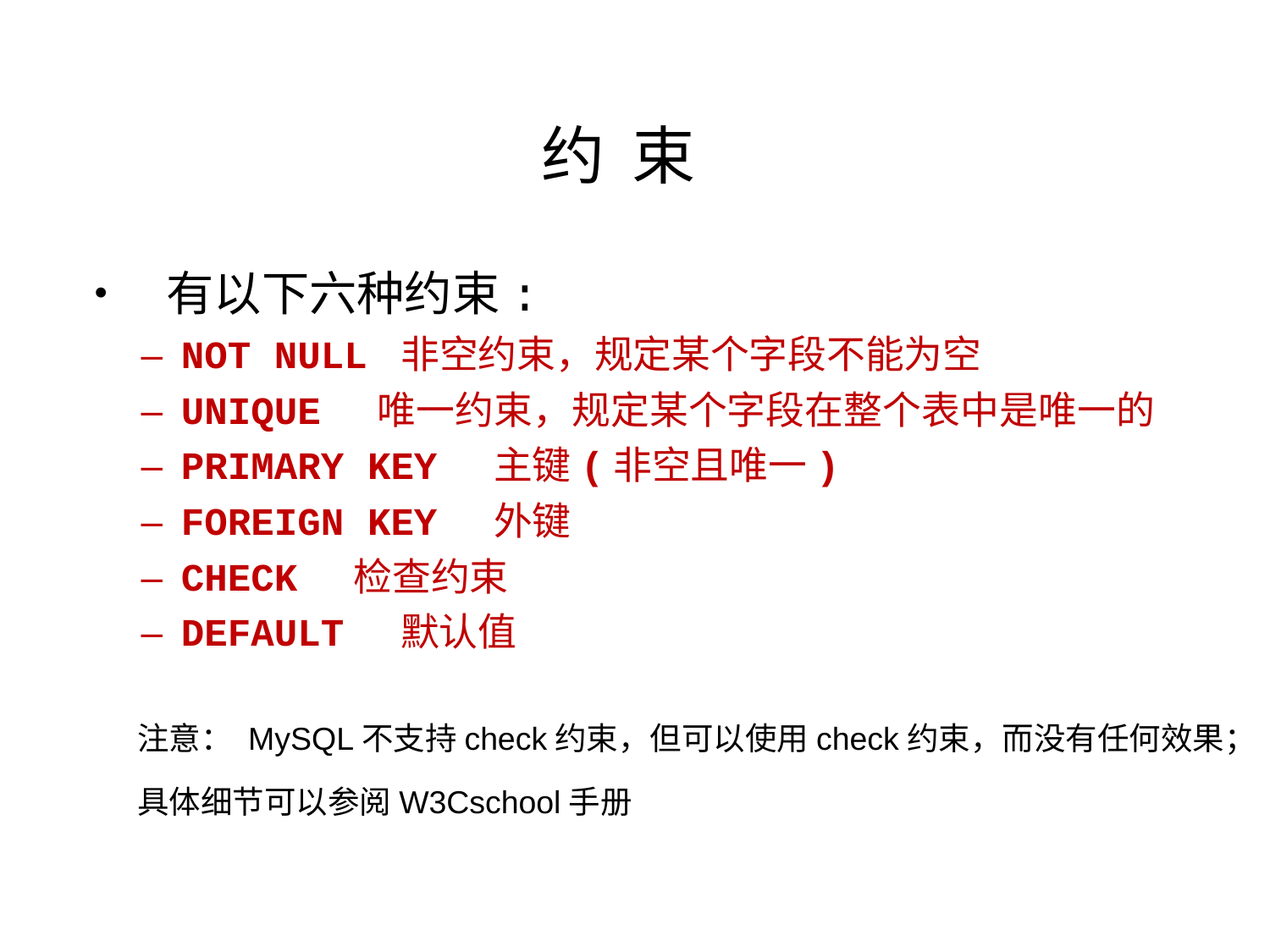

约 束
• 有以下六种约束:
– NOT NULL 非空约束，规定某个字段不能为空
– UNIQUE 唯一约束，规定某个字段在整个表中是唯一的
– PRIMARY KEY 主键(非空且唯一)
– FOREIGN KEY 外键
– CHECK 检查约束
– DEFAULT 默认值
注意： MySQL不支持check约束，但可以使用check约束，而没有任何效果；
具体细节可以参阅W3Cschool手册